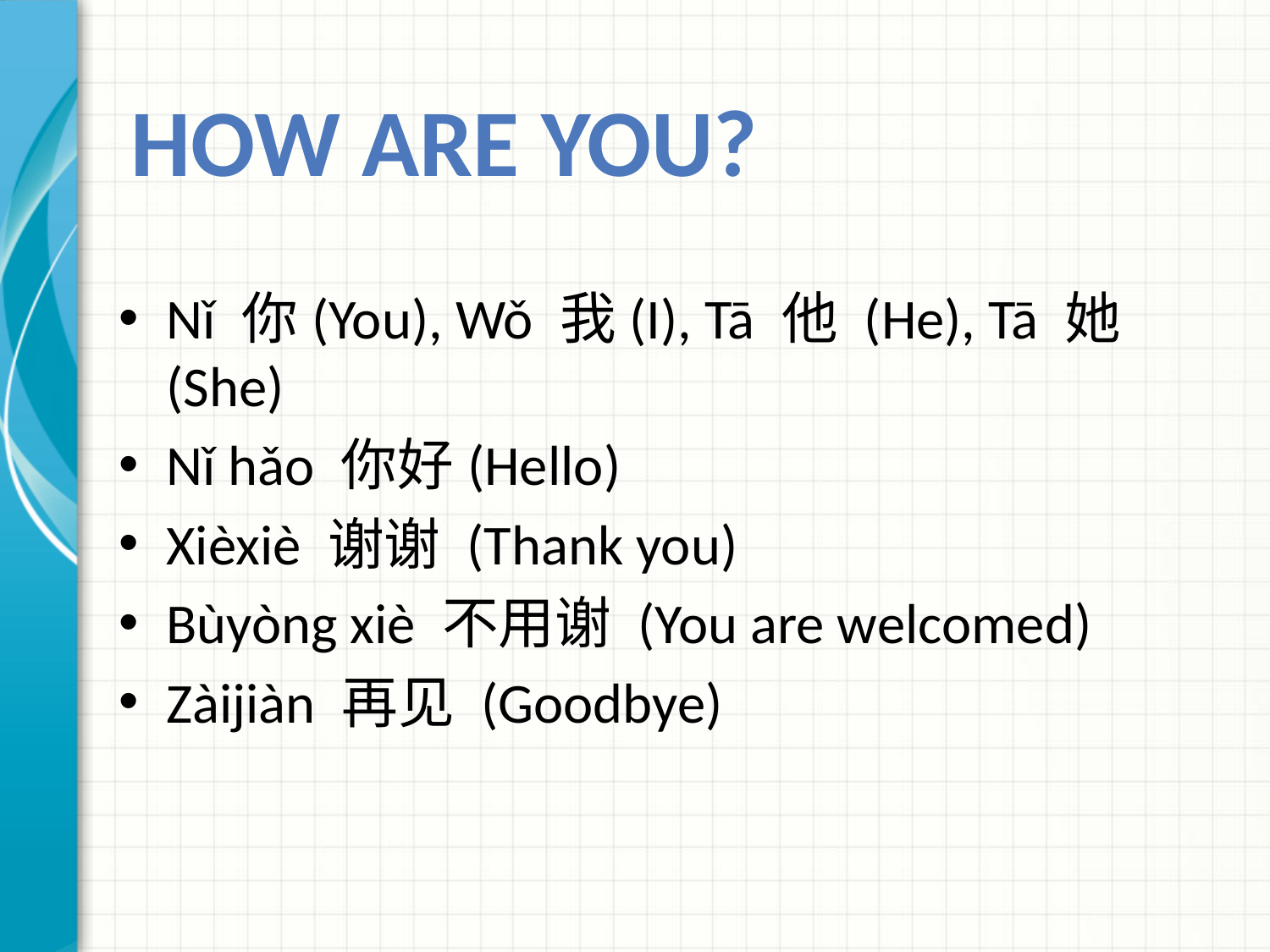

How are you?
Nǐ 你(You), Wǒ 我(I), Tā 他 (He), Tā 她(She)
Nǐ hǎo 你好(Hello)
Xièxiè 谢谢 (Thank you)
Bùyòng xiè 不用谢 (You are welcomed)
Zàijiàn 再见 (Goodbye)